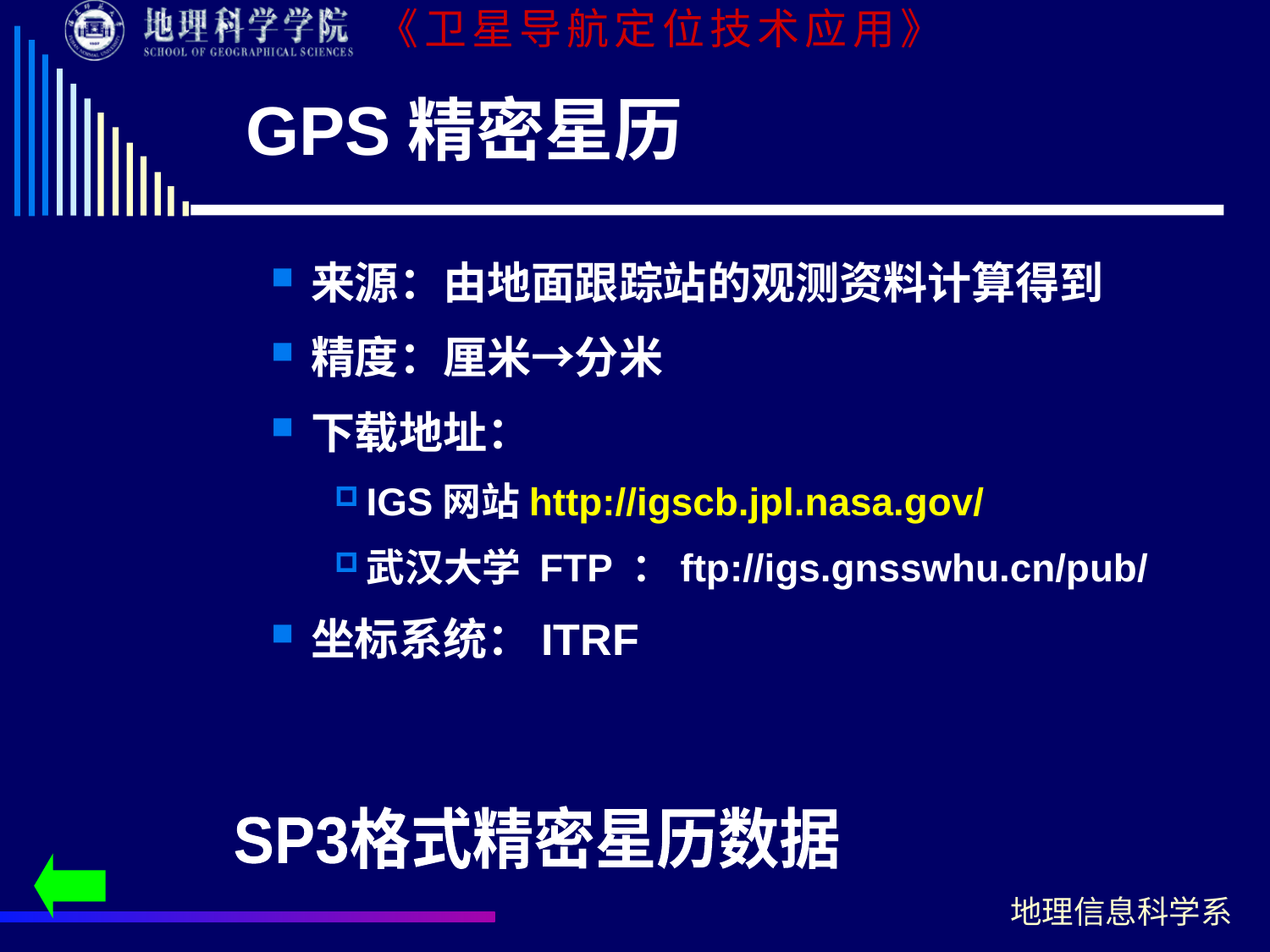

# GPS精密星历
来源：由地面跟踪站的观测资料计算得到
精度：厘米→分米
下载地址：
IGS网站http://igscb.jpl.nasa.gov/
武汉大学 FTP ：ftp://igs.gnsswhu.cn/pub/
坐标系统：ITRF

SP3格式精密星历数据